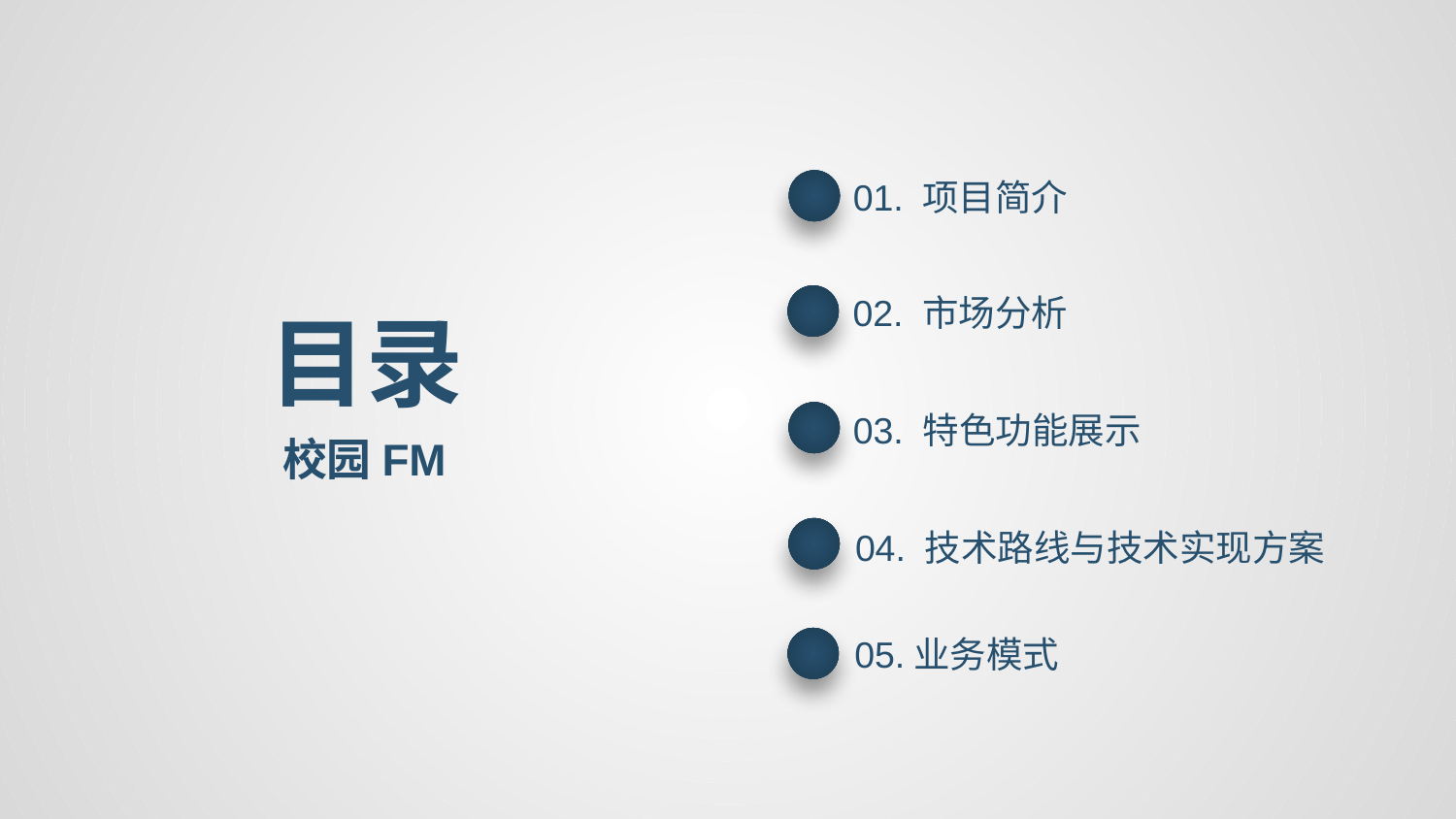

01. 项目简介

02. 市场分析

目录
03. 特色功能展示

校园FM
04. 技术路线与技术实现方案

05.业务模式